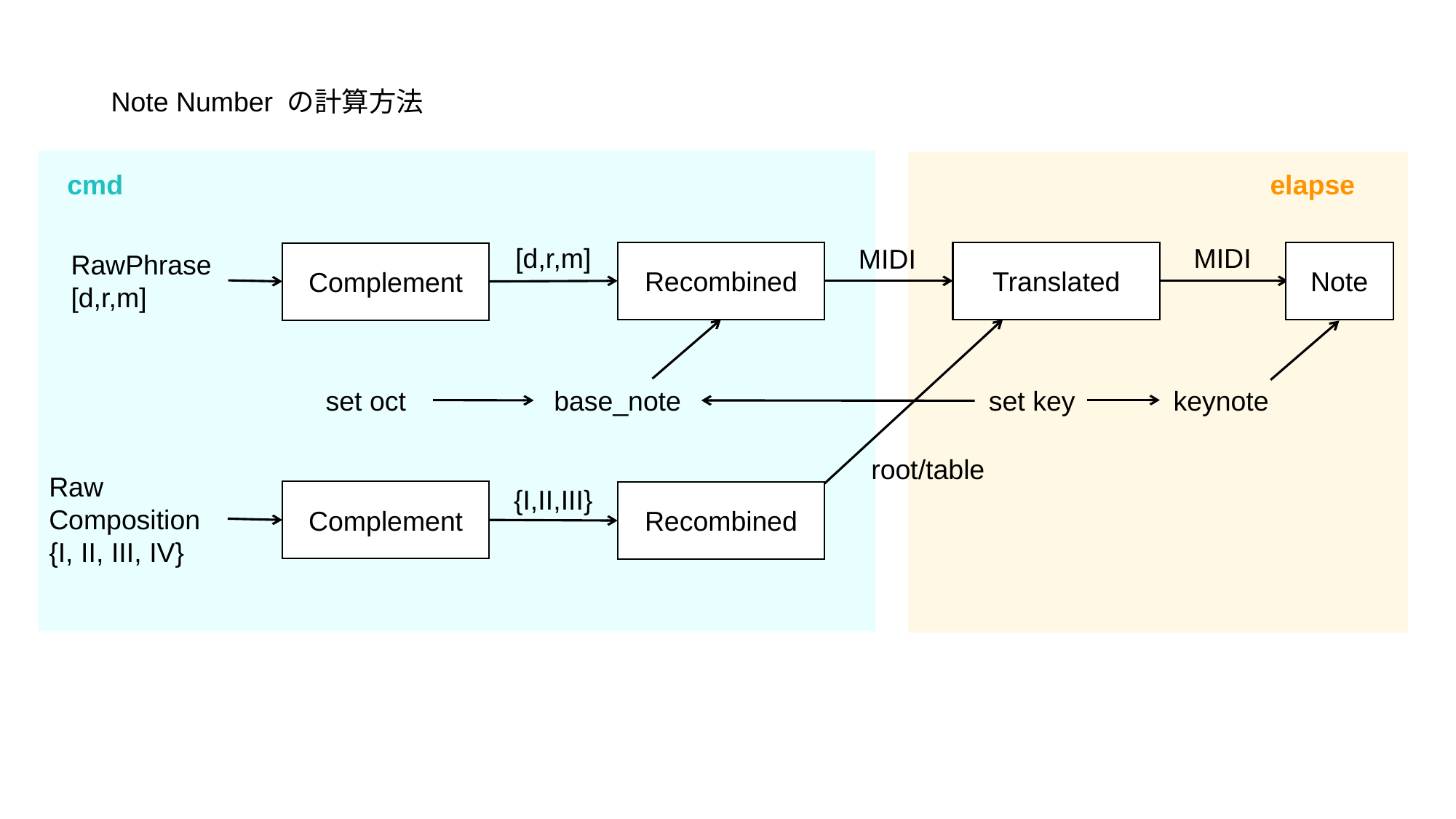

Note Number の計算方法

cmd
elapse
[d,r,m]
MIDI
MIDI
RawPhrase
[d,r,m]
Recombined
Translated
Note
Complement
keynote
set oct
base_note
set key
root/table
Raw
Composition
{I, II, III, IV}
{I,II,III}
Complement
Recombined